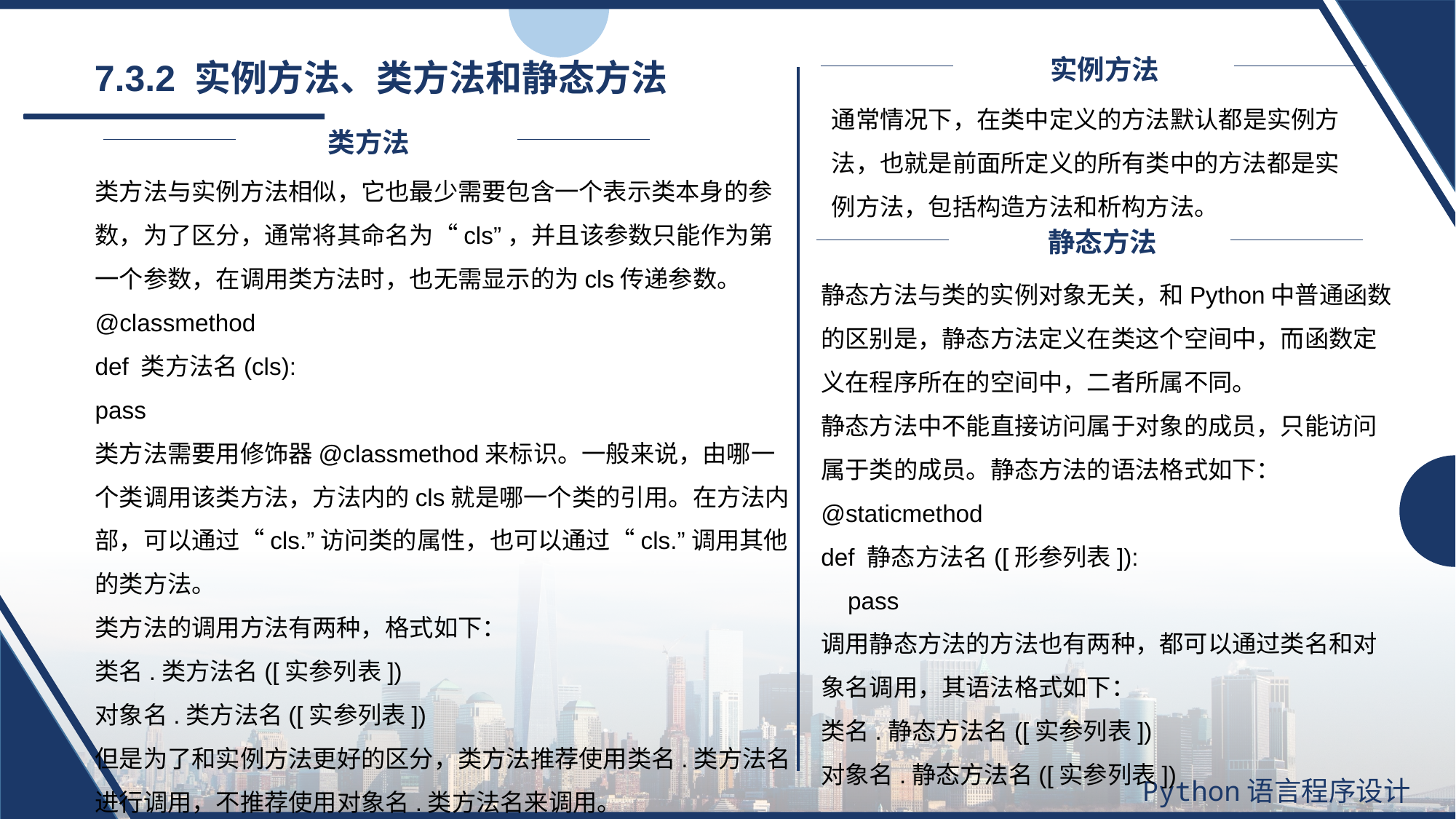

实例方法
# 7.3.2 实例方法、类方法和静态方法
通常情况下，在类中定义的方法默认都是实例方法，也就是前面所定义的所有类中的方法都是实例方法，包括构造方法和析构方法。
类方法
类方法与实例方法相似，它也最少需要包含一个表示类本身的参数，为了区分，通常将其命名为“cls”，并且该参数只能作为第一个参数，在调用类方法时，也无需显示的为cls传递参数。
@classmethod
def 类方法名(cls):
pass
类方法需要用修饰器@classmethod来标识。一般来说，由哪一个类调用该类方法，方法内的cls就是哪一个类的引用。在方法内部，可以通过“cls.”访问类的属性，也可以通过“cls.”调用其他的类方法。
类方法的调用方法有两种，格式如下：
类名.类方法名([实参列表])
对象名.类方法名([实参列表])
但是为了和实例方法更好的区分，类方法推荐使用类名.类方法名进行调用，不推荐使用对象名.类方法名来调用。
静态方法
静态方法与类的实例对象无关，和Python中普通函数的区别是，静态方法定义在类这个空间中，而函数定义在程序所在的空间中，二者所属不同。
静态方法中不能直接访问属于对象的成员，只能访问属于类的成员。静态方法的语法格式如下：
@staticmethod
def 静态方法名([形参列表]):
    pass
调用静态方法的方法也有两种，都可以通过类名和对象名调用，其语法格式如下：
类名.静态方法名([实参列表])
对象名.静态方法名([实参列表])